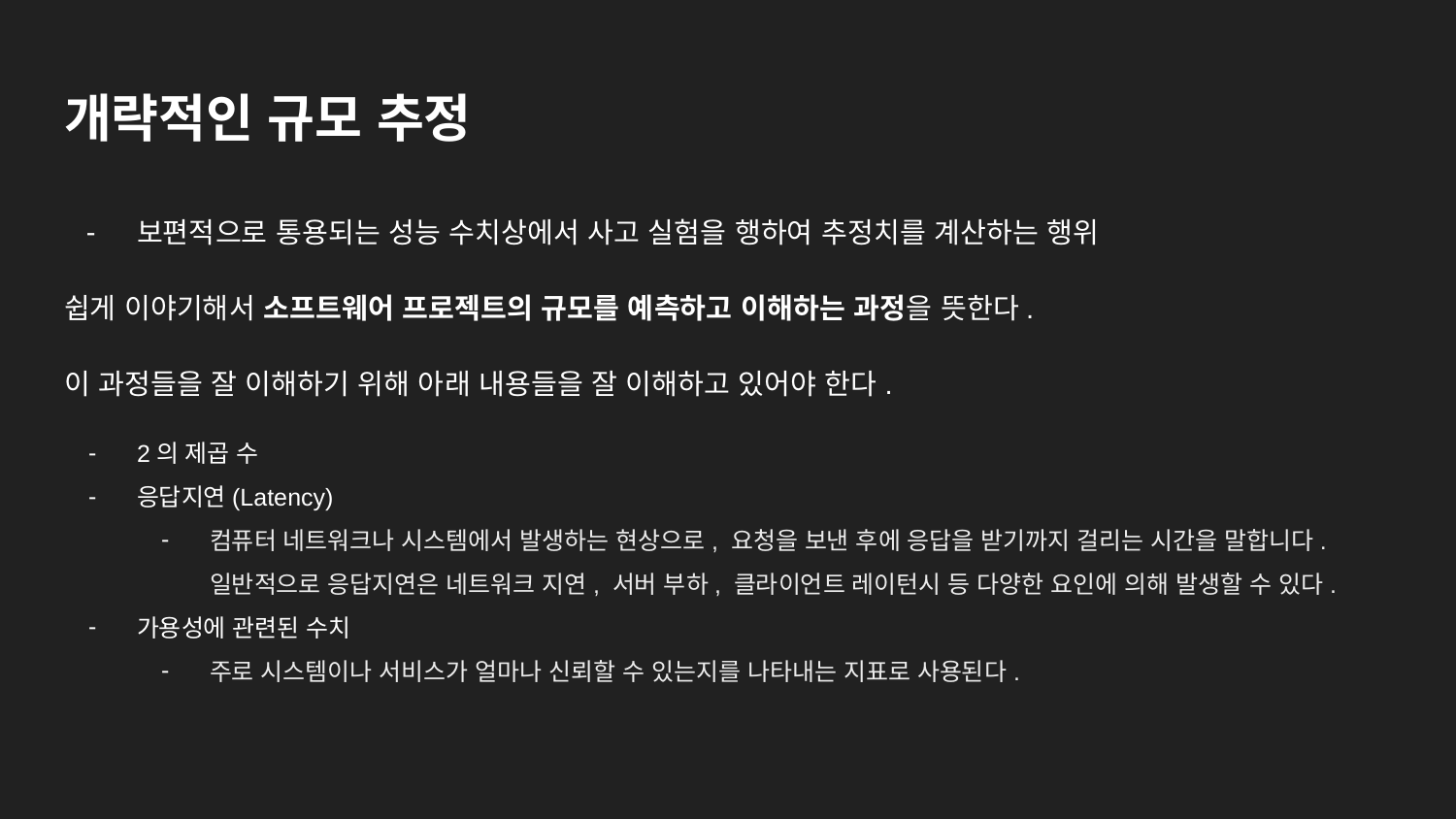

# 개략적인 규모 추정
보편적으로 통용되는 성능 수치상에서 사고 실험을 행하여 추정치를 계산하는 행위
쉽게 이야기해서 소프트웨어 프로젝트의 규모를 예측하고 이해하는 과정을 뜻한다.
이 과정들을 잘 이해하기 위해 아래 내용들을 잘 이해하고 있어야 한다.
2의 제곱 수
응답지연(Latency)
컴퓨터 네트워크나 시스템에서 발생하는 현상으로, 요청을 보낸 후에 응답을 받기까지 걸리는 시간을 말합니다. 일반적으로 응답지연은 네트워크 지연, 서버 부하, 클라이언트 레이턴시 등 다양한 요인에 의해 발생할 수 있다.
가용성에 관련된 수치
주로 시스템이나 서비스가 얼마나 신뢰할 수 있는지를 나타내는 지표로 사용된다.